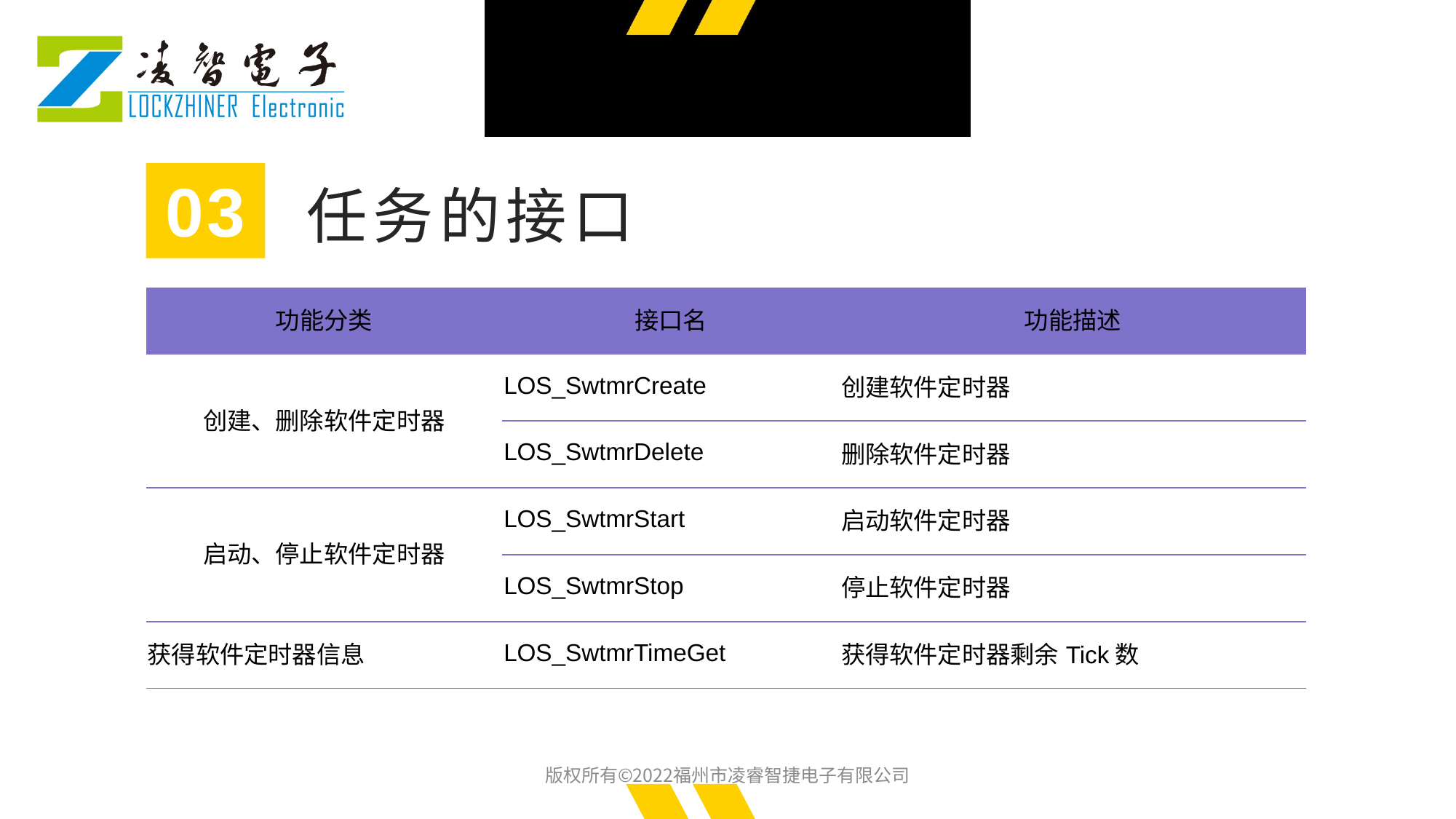

03
任务的接口
| 功能分类 | 接口名 | 功能描述 |
| --- | --- | --- |
| 创建、删除软件定时器 | LOS\_SwtmrCreate | 创建软件定时器 |
|  | LOS\_SwtmrDelete | 删除软件定时器 |
| 启动、停止软件定时器 | LOS\_SwtmrStart | 启动软件定时器 |
|  | LOS\_SwtmrStop | 停止软件定时器 |
| 获得软件定时器信息 | LOS\_SwtmrTimeGet | 获得软件定时器剩余Tick数 |
版权所有©2022福州市凌睿智捷电子有限公司
6